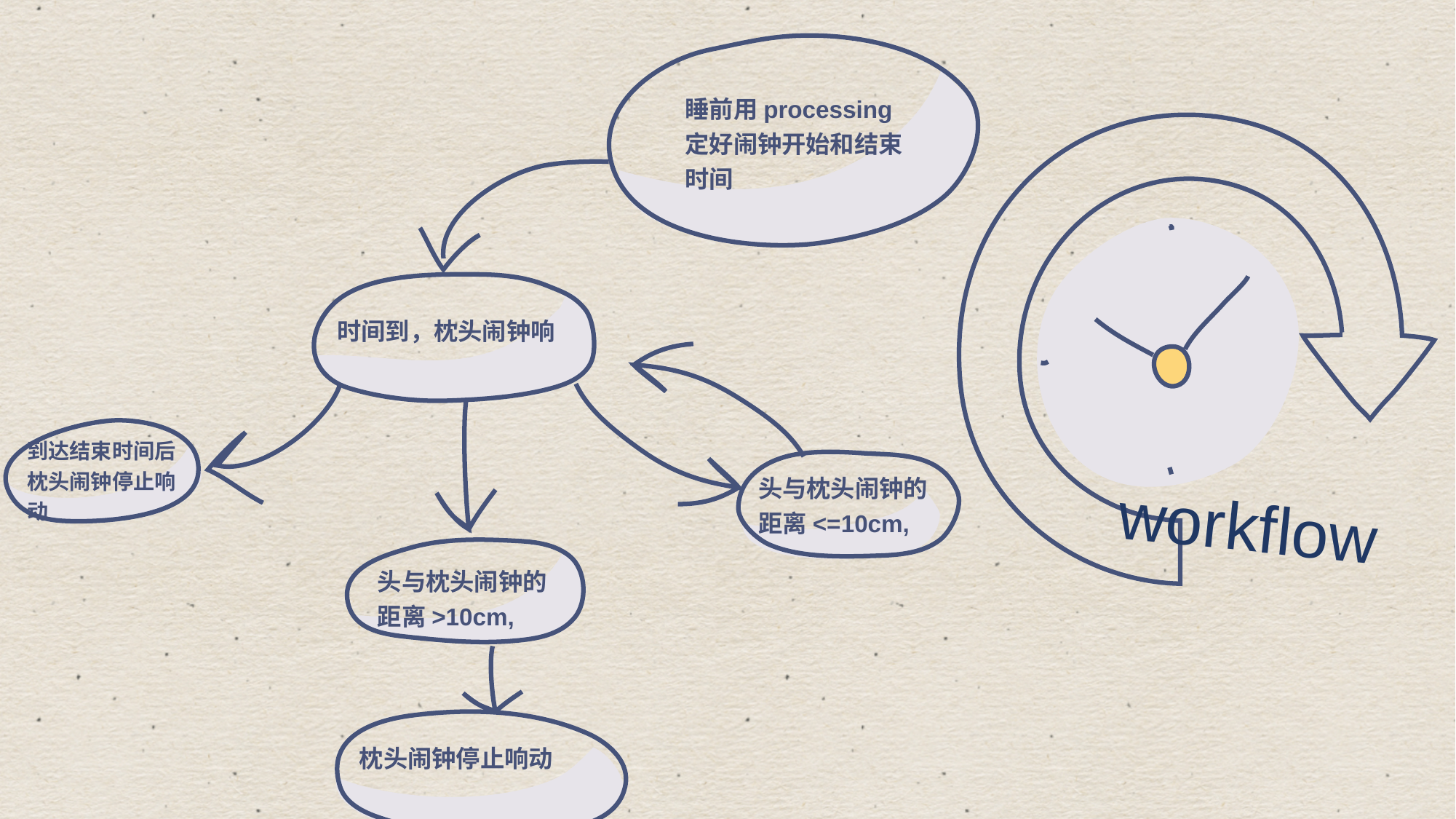

睡前用processing定好闹钟开始和结束时间

时间到，枕头闹钟响

到达结束时间后枕头闹钟停止响动
头与枕头闹钟的距离<=10cm,

workflow
头与枕头闹钟的距离>10cm,

枕头闹钟停止响动